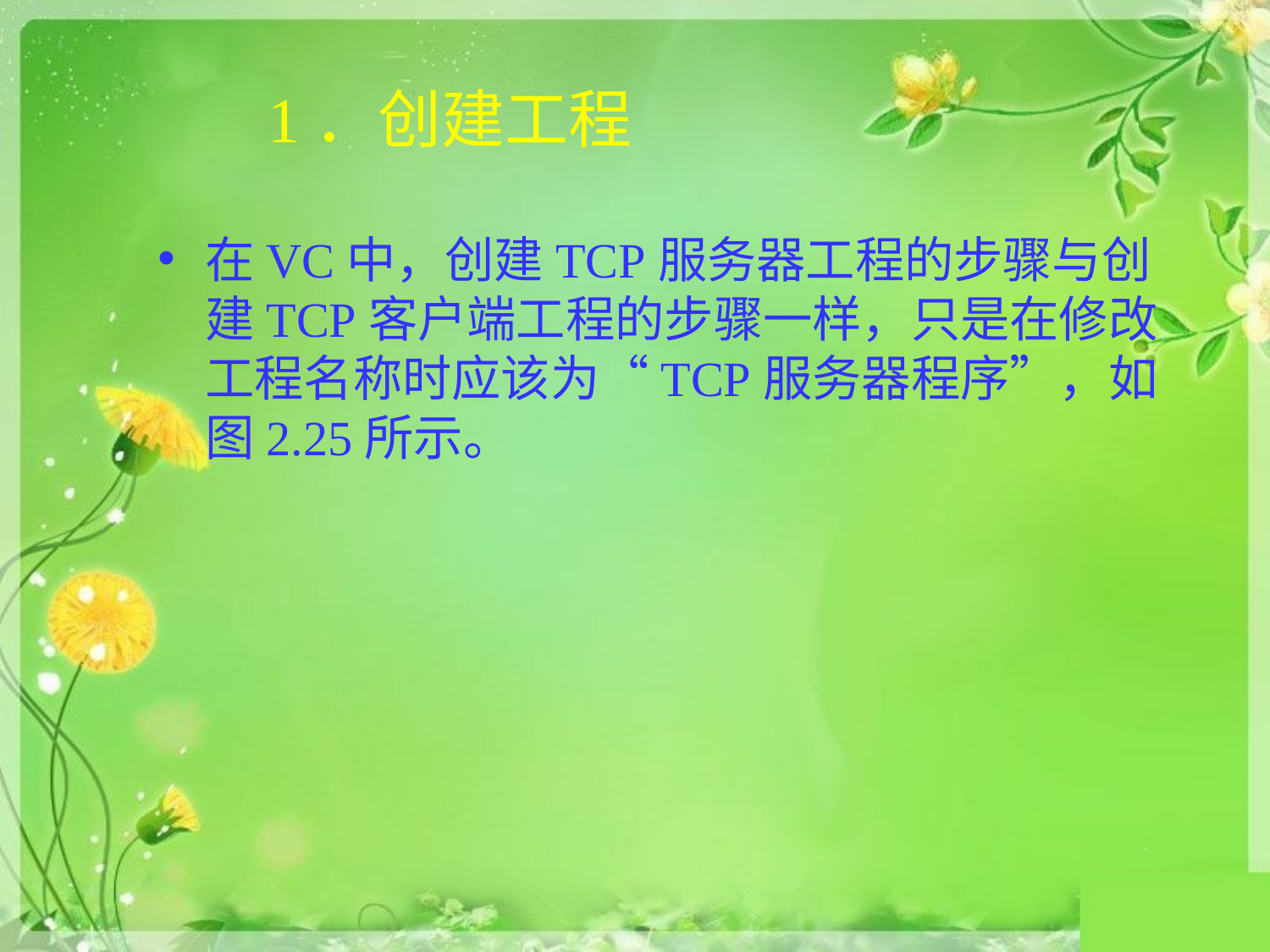

# 1．创建工程
在VC中，创建TCP服务器工程的步骤与创建TCP客户端工程的步骤一样，只是在修改工程名称时应该为“TCP服务器程序”，如图2.25所示。